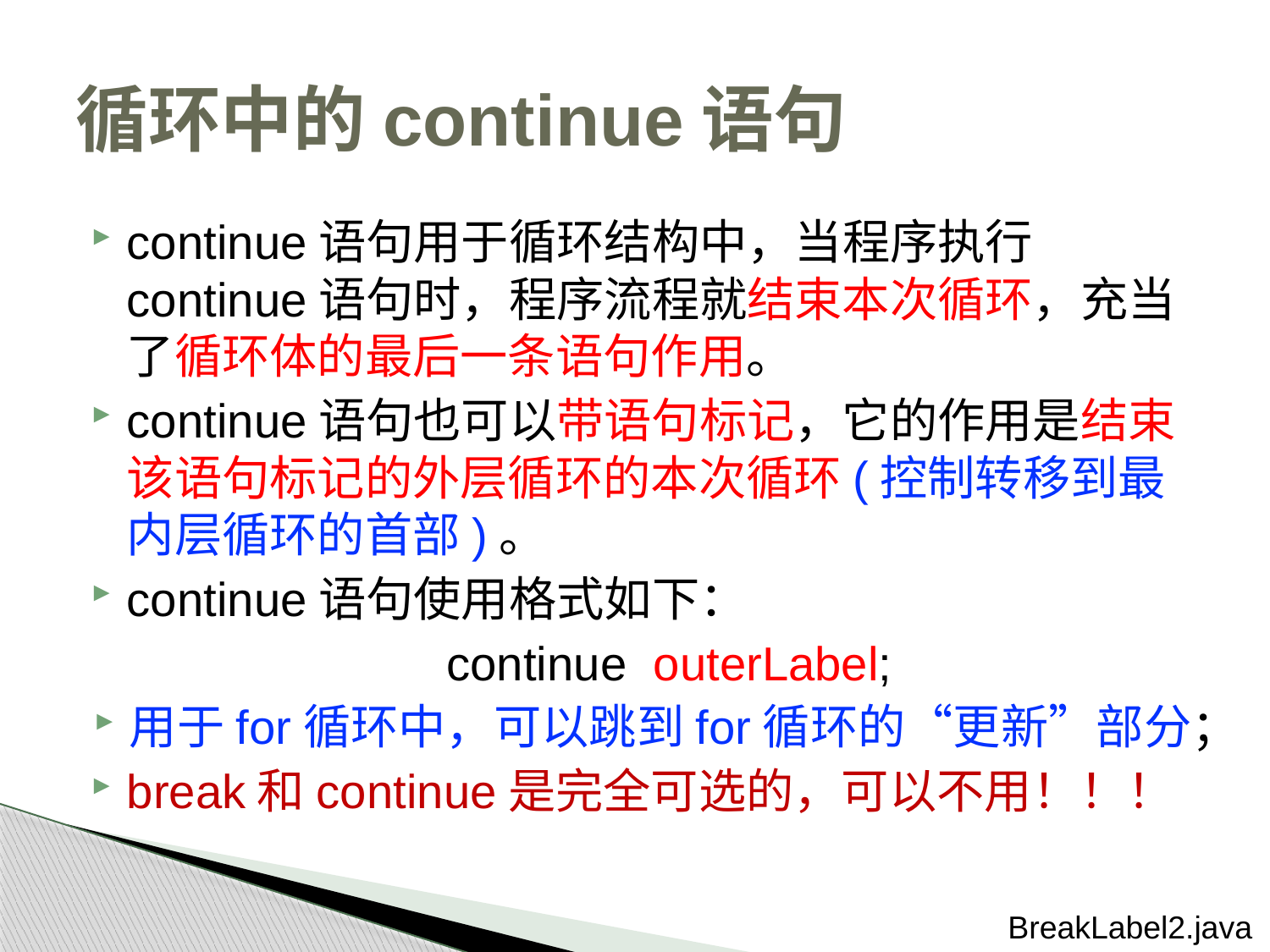

# 循环中的continue语句
continue语句用于循环结构中，当程序执行continue语句时，程序流程就结束本次循环，充当了循环体的最后一条语句作用。
continue语句也可以带语句标记，它的作用是结束该语句标记的外层循环的本次循环(控制转移到最内层循环的首部)。
continue语句使用格式如下：
    continue  outerLabel;
用于for循环中，可以跳到for循环的“更新”部分；
break和continue是完全可选的，可以不用！！！

BreakLabel2.java